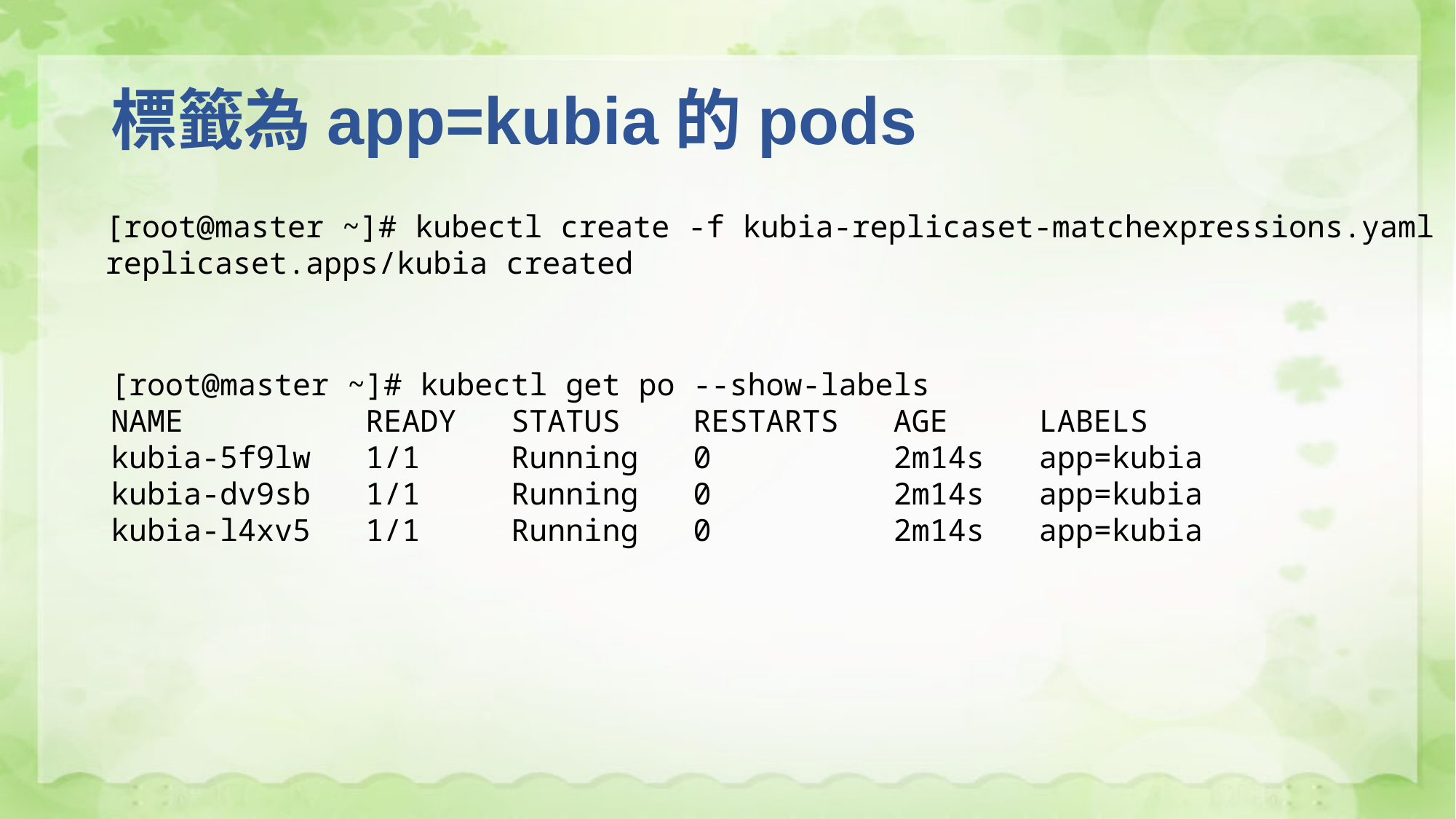

# 標籤為app=kubia的pods
[root@master ~]# kubectl create -f kubia-replicaset-matchexpressions.yaml
replicaset.apps/kubia created
[root@master ~]# kubectl get po --show-labels
NAME          READY   STATUS    RESTARTS   AGE     LABELS
kubia-5f9lw   1/1     Running   0          2m14s   app=kubia
kubia-dv9sb   1/1     Running   0          2m14s   app=kubia
kubia-l4xv5   1/1     Running   0          2m14s   app=kubia